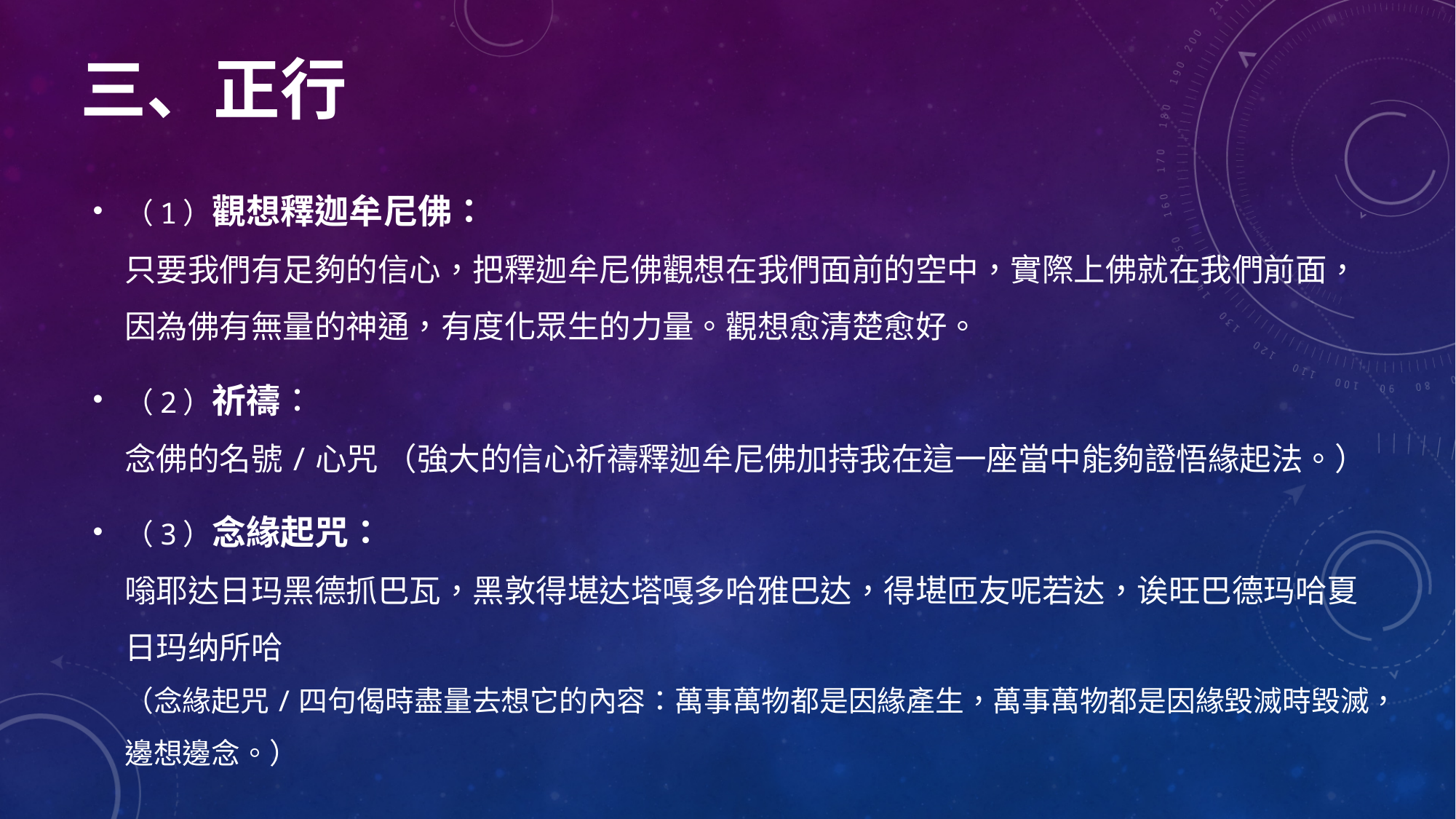

# 三、正行
（1）觀想釋迦牟尼佛：
只要我們有足夠的信心，把釋迦牟尼佛觀想在我們面前的空中，實際上佛就在我們前面，因為佛有無量的神通，有度化眾生的力量。觀想愈清楚愈好。
（2）祈禱：
念佛的名號/心咒 （強大的信心祈禱釋迦牟尼佛加持我在這一座當中能夠證悟緣起法。）
（3）念緣起咒：
嗡耶达日玛黑德抓巴瓦，黑敦得堪达塔嘎多哈雅巴达，得堪匝友呢若达，诶旺巴德玛哈夏日玛纳所哈
（念緣起咒/四句偈時盡量去想它的內容：萬事萬物都是因緣產生，萬事萬物都是因緣毀滅時毀滅，邊想邊念。）